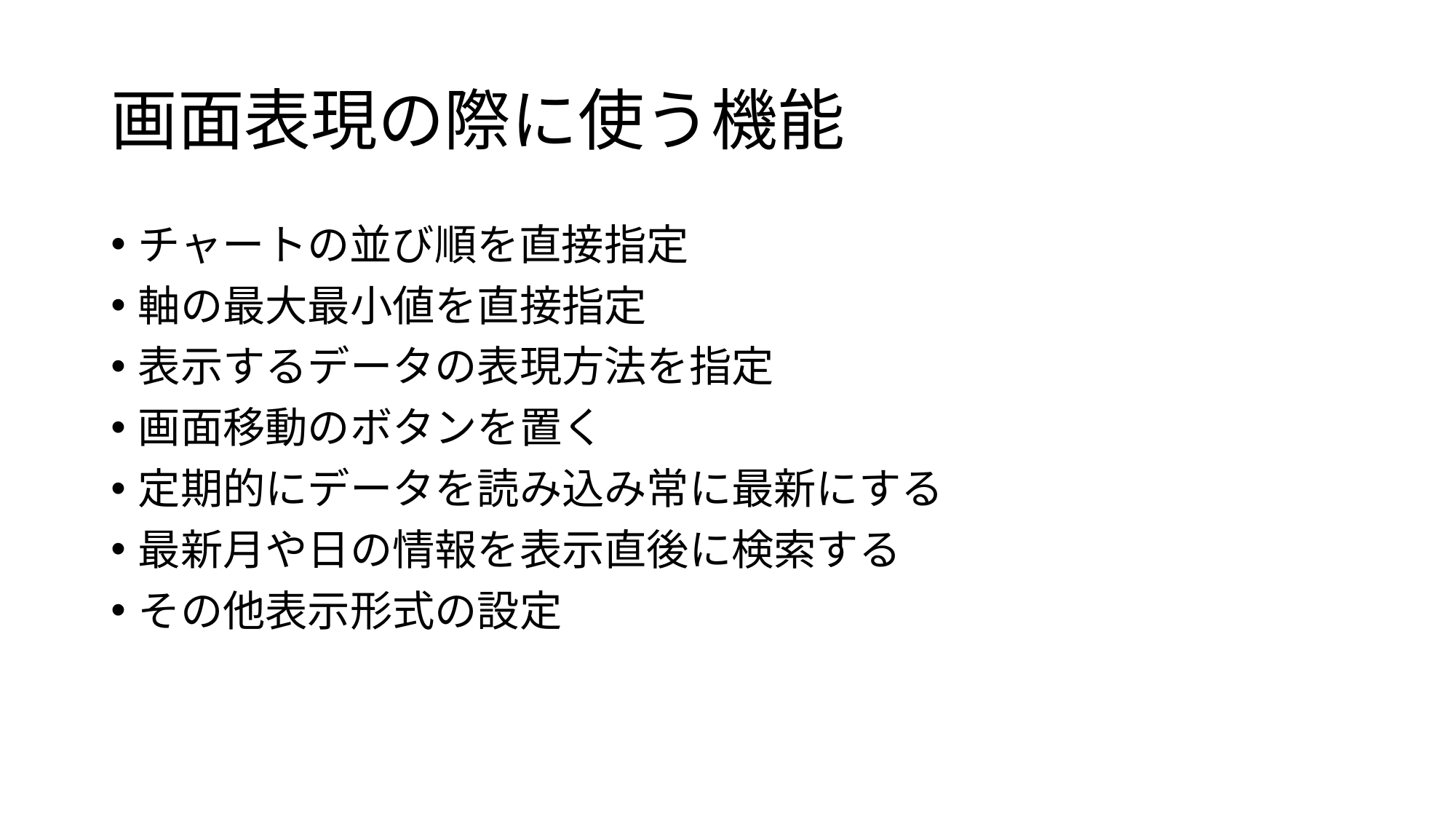

# 画面表現の際に使う機能
チャートの並び順を直接指定
軸の最大最小値を直接指定
表示するデータの表現方法を指定
画面移動のボタンを置く
定期的にデータを読み込み常に最新にする
最新月や日の情報を表示直後に検索する
その他表示形式の設定